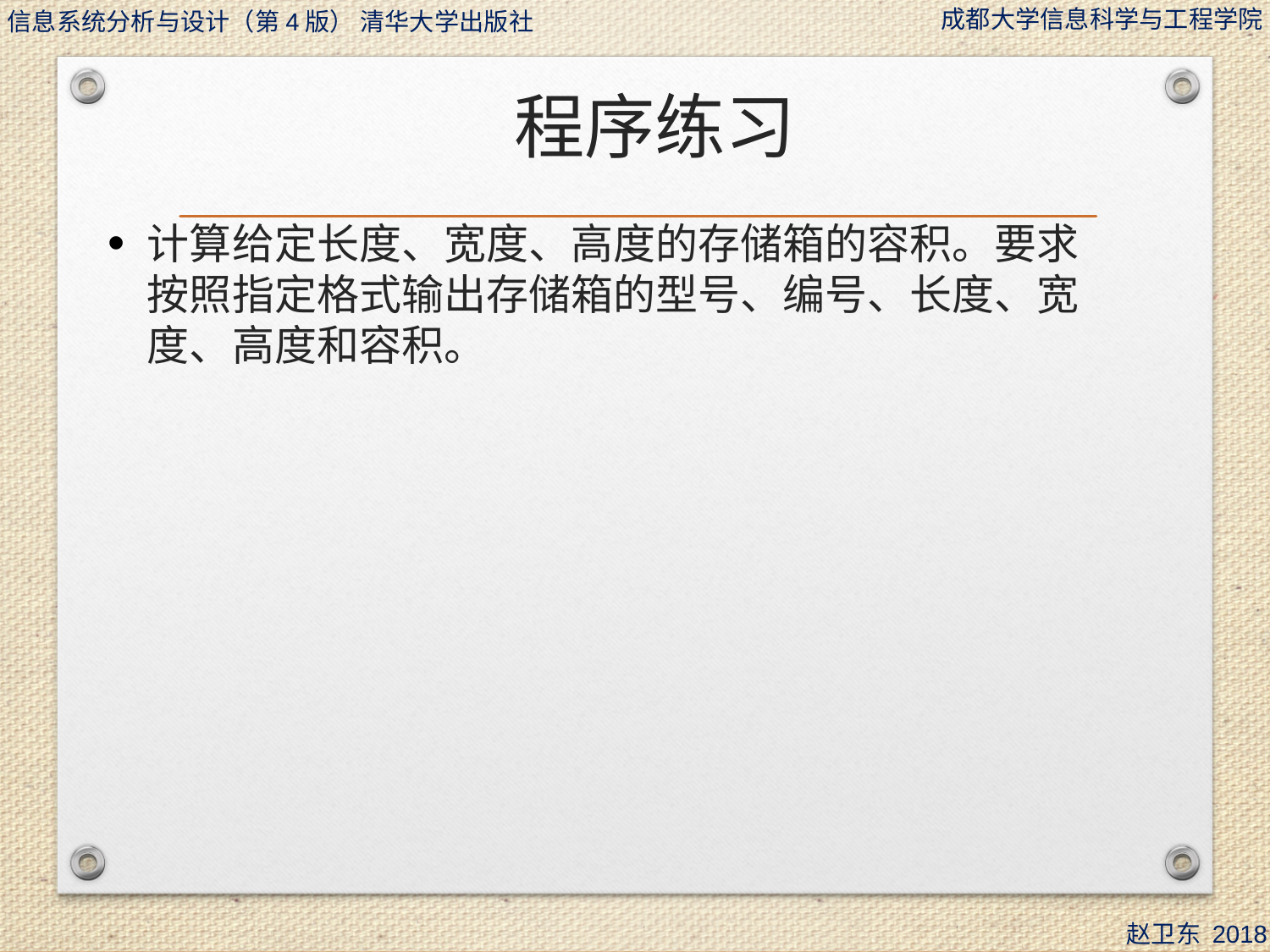

# 程序练习
计算给定长度、宽度、高度的存储箱的容积。要求按照指定格式输出存储箱的型号、编号、长度、宽度、高度和容积。